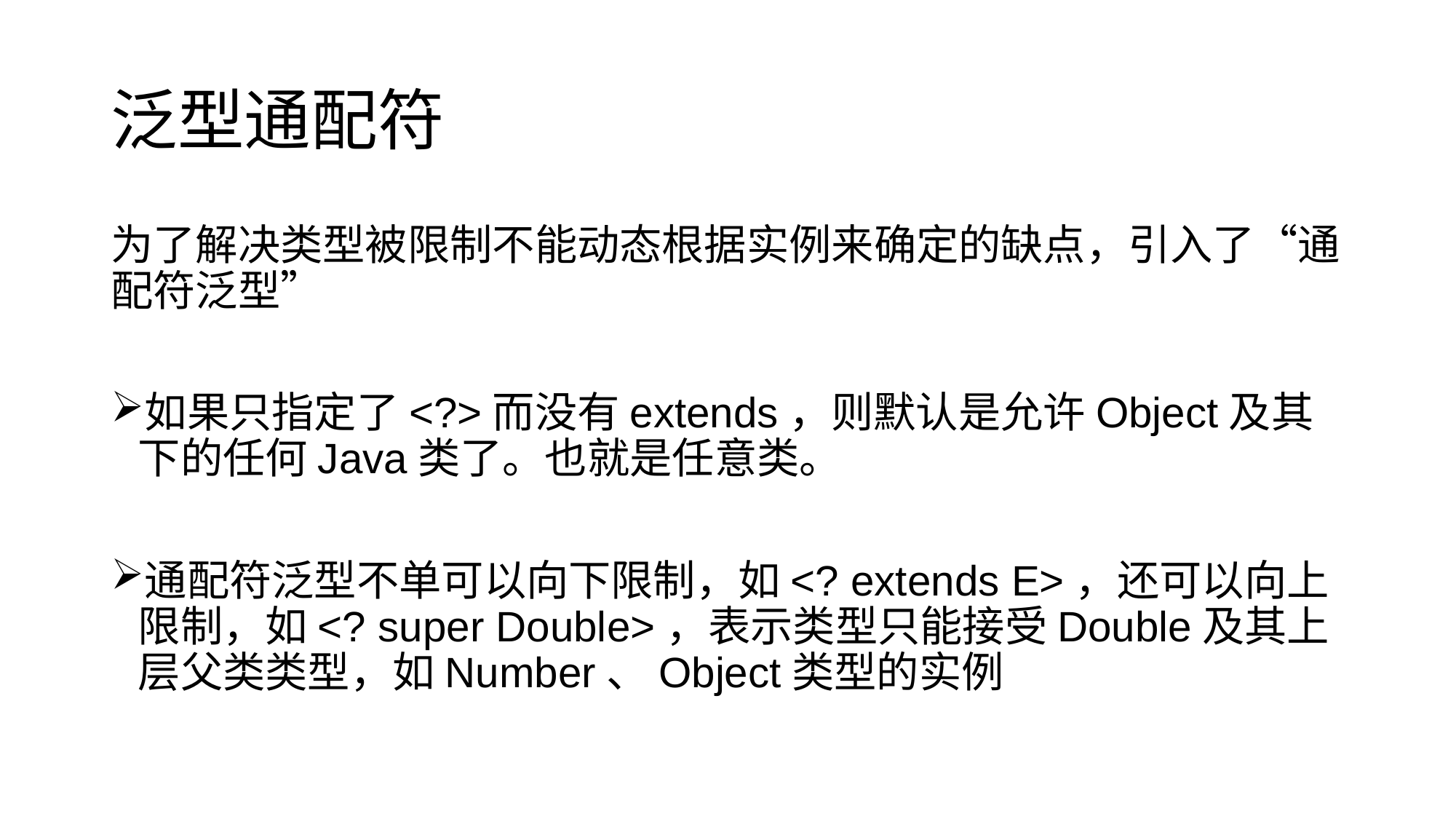

# 泛型通配符
为了解决类型被限制不能动态根据实例来确定的缺点，引入了“通配符泛型”

如果只指定了<?>而没有extends，则默认是允许Object及其下的任何Java类了。也就是任意类。

通配符泛型不单可以向下限制，如<? extends E>，还可以向上限制，如<? super Double>，表示类型只能接受Double及其上层父类类型，如Number、Object类型的实例